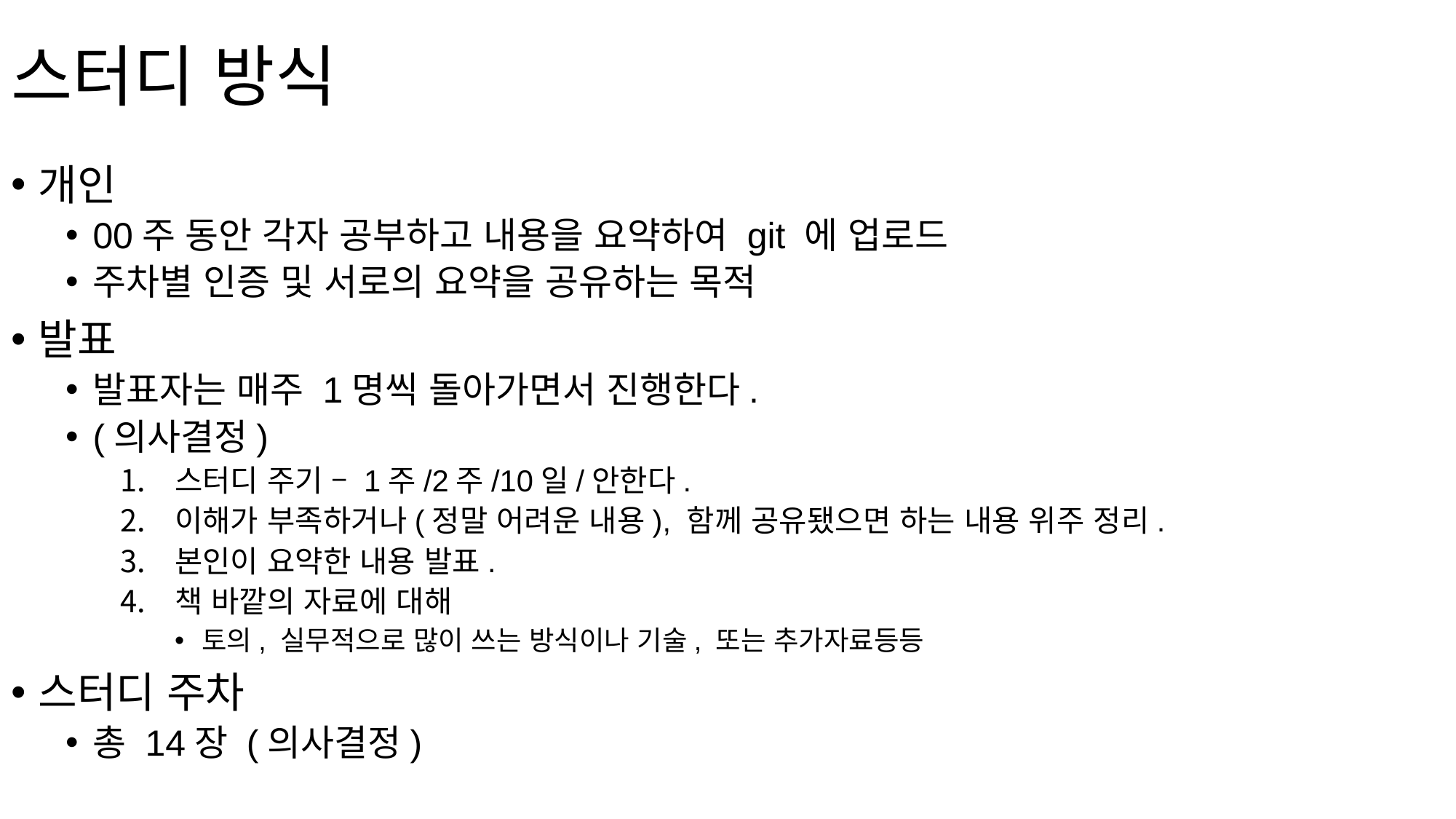

# 스터디 방식
개인
00주 동안 각자 공부하고 내용을 요약하여 git 에 업로드
주차별 인증 및 서로의 요약을 공유하는 목적
발표
발표자는 매주 1명씩 돌아가면서 진행한다.
(의사결정)
스터디 주기 – 1주/2주/10일/안한다.
이해가 부족하거나(정말 어려운 내용), 함께 공유됐으면 하는 내용 위주 정리.
본인이 요약한 내용 발표.
책 바깥의 자료에 대해
토의, 실무적으로 많이 쓰는 방식이나 기술, 또는 추가자료등등
스터디 주차
총 14장 (의사결정)